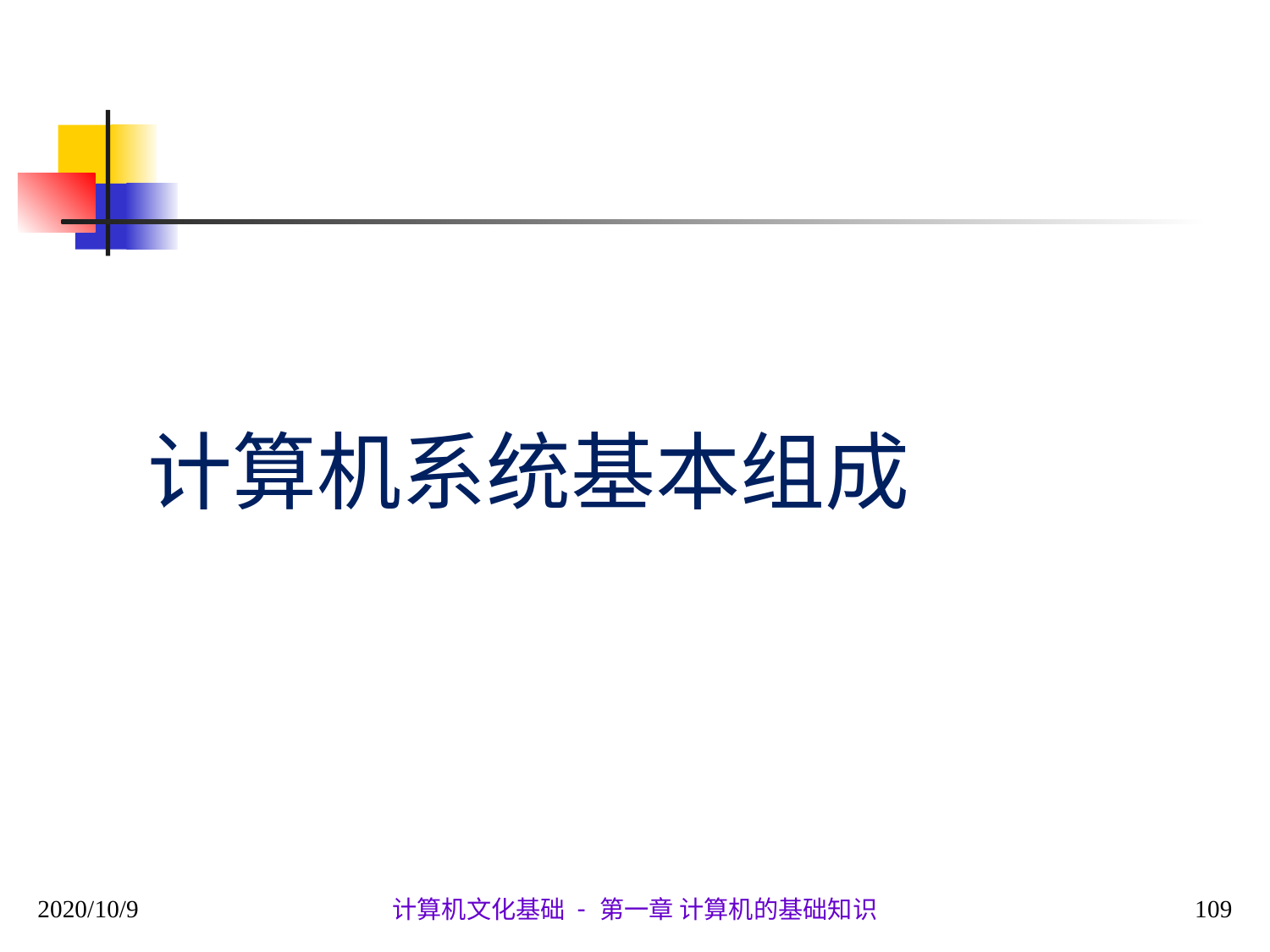

# 计算机系统基本组成
2020/10/9
109
计算机文化基础 - 第一章 计算机的基础知识